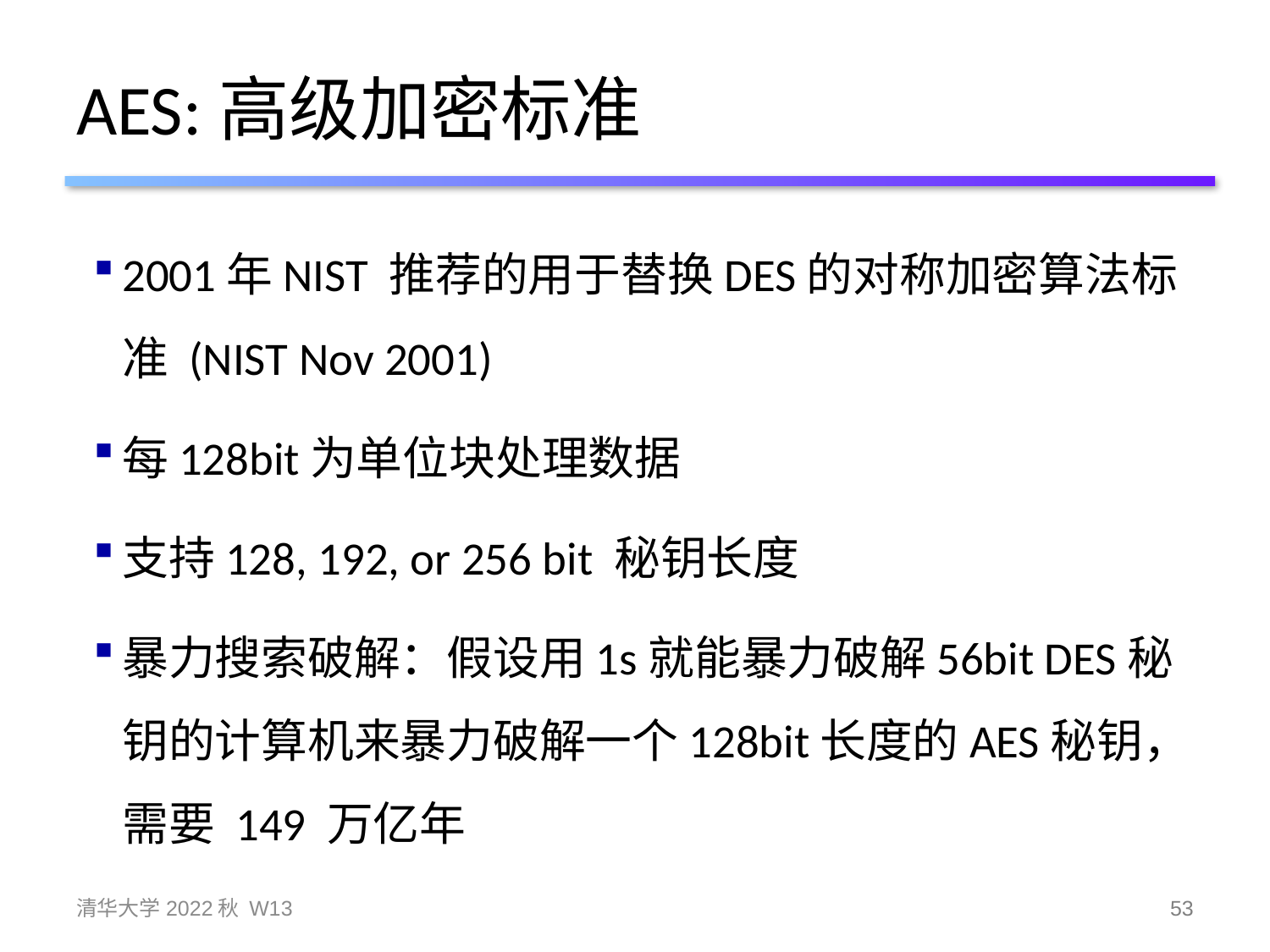

# AES:高级加密标准
2001年NIST 推荐的用于替换DES的对称加密算法标准 (NIST Nov 2001)
每128bit为单位块处理数据
支持128, 192, or 256 bit 秘钥长度
暴力搜索破解：假设用1s就能暴力破解56bit DES秘钥的计算机来暴力破解一个128bit长度的AES秘钥，需要 149 万亿年
清华大学2022秋 W13
53